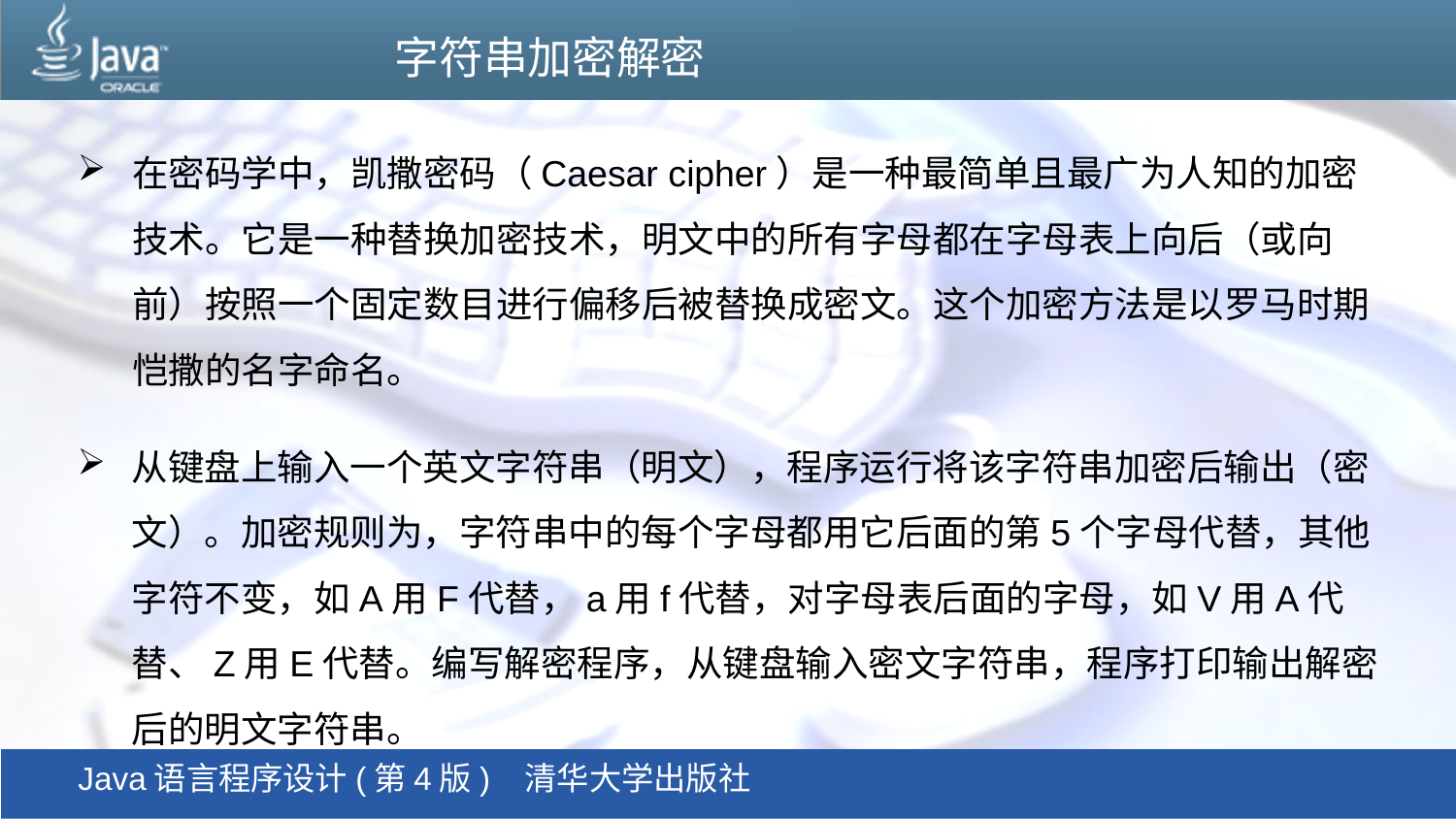

# 字符串加密解密
在密码学中，凯撒密码（Caesar cipher）是一种最简单且最广为人知的加密技术。它是一种替换加密技术，明文中的所有字母都在字母表上向后（或向前）按照一个固定数目进行偏移后被替换成密文。这个加密方法是以罗马时期恺撒的名字命名。
从键盘上输入一个英文字符串（明文），程序运行将该字符串加密后输出（密文）。加密规则为，字符串中的每个字母都用它后面的第5个字母代替，其他字符不变，如A用F代替，a用f代替，对字母表后面的字母，如V用A代替、Z用E代替。编写解密程序，从键盘输入密文字符串，程序打印输出解密后的明文字符串。